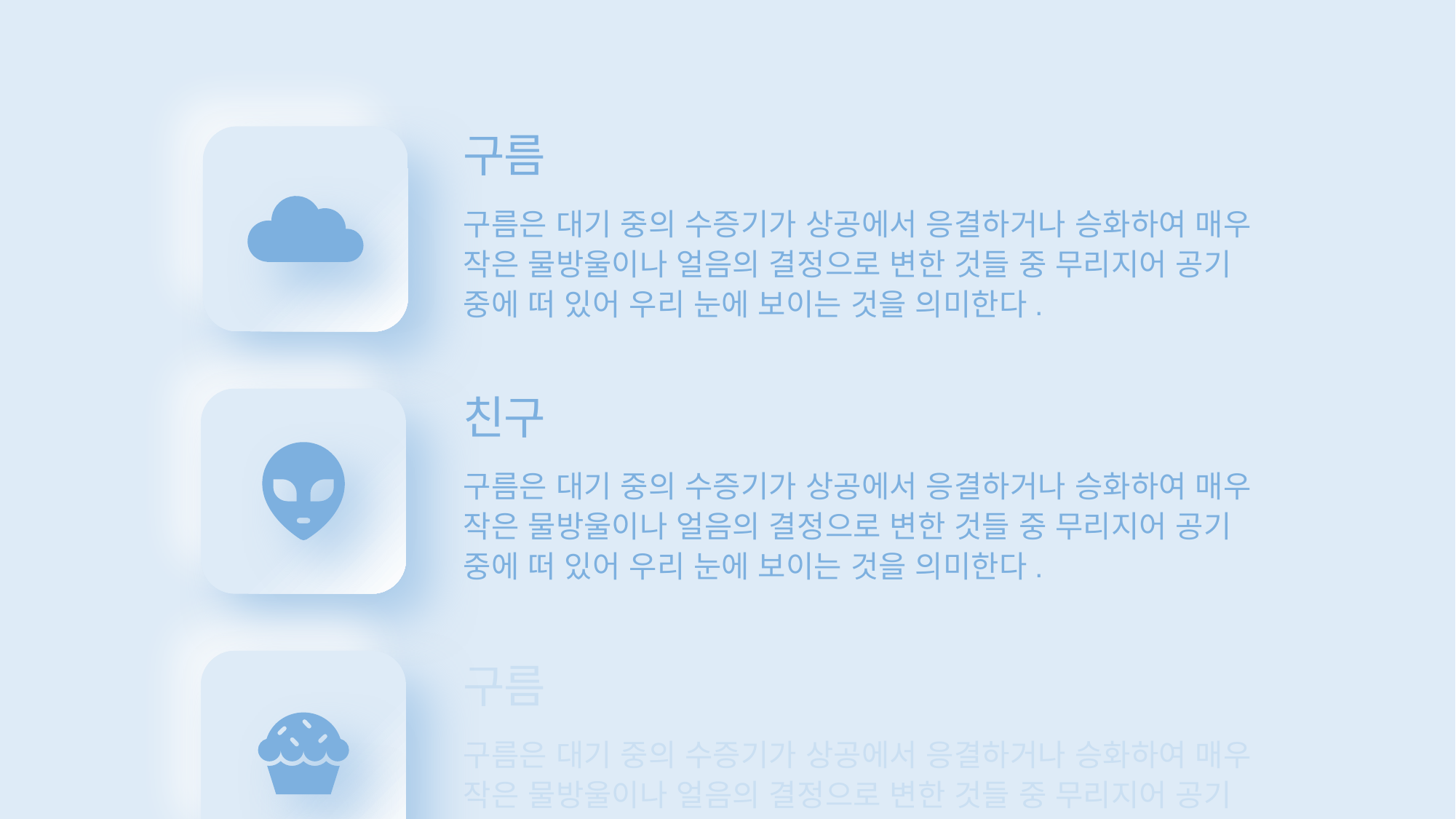

구름
구름은 대기 중의 수증기가 상공에서 응결하거나 승화하여 매우 작은 물방울이나 얼음의 결정으로 변한 것들 중 무리지어 공기 중에 떠 있어 우리 눈에 보이는 것을 의미한다.

친구
구름은 대기 중의 수증기가 상공에서 응결하거나 승화하여 매우 작은 물방울이나 얼음의 결정으로 변한 것들 중 무리지어 공기 중에 떠 있어 우리 눈에 보이는 것을 의미한다.

구름
구름은 대기 중의 수증기가 상공에서 응결하거나 승화하여 매우 작은 물방울이나 얼음의 결정으로 변한 것들 중 무리지어 공기 중에 떠 있어 우리 눈에 보이는 것을 의미한다.